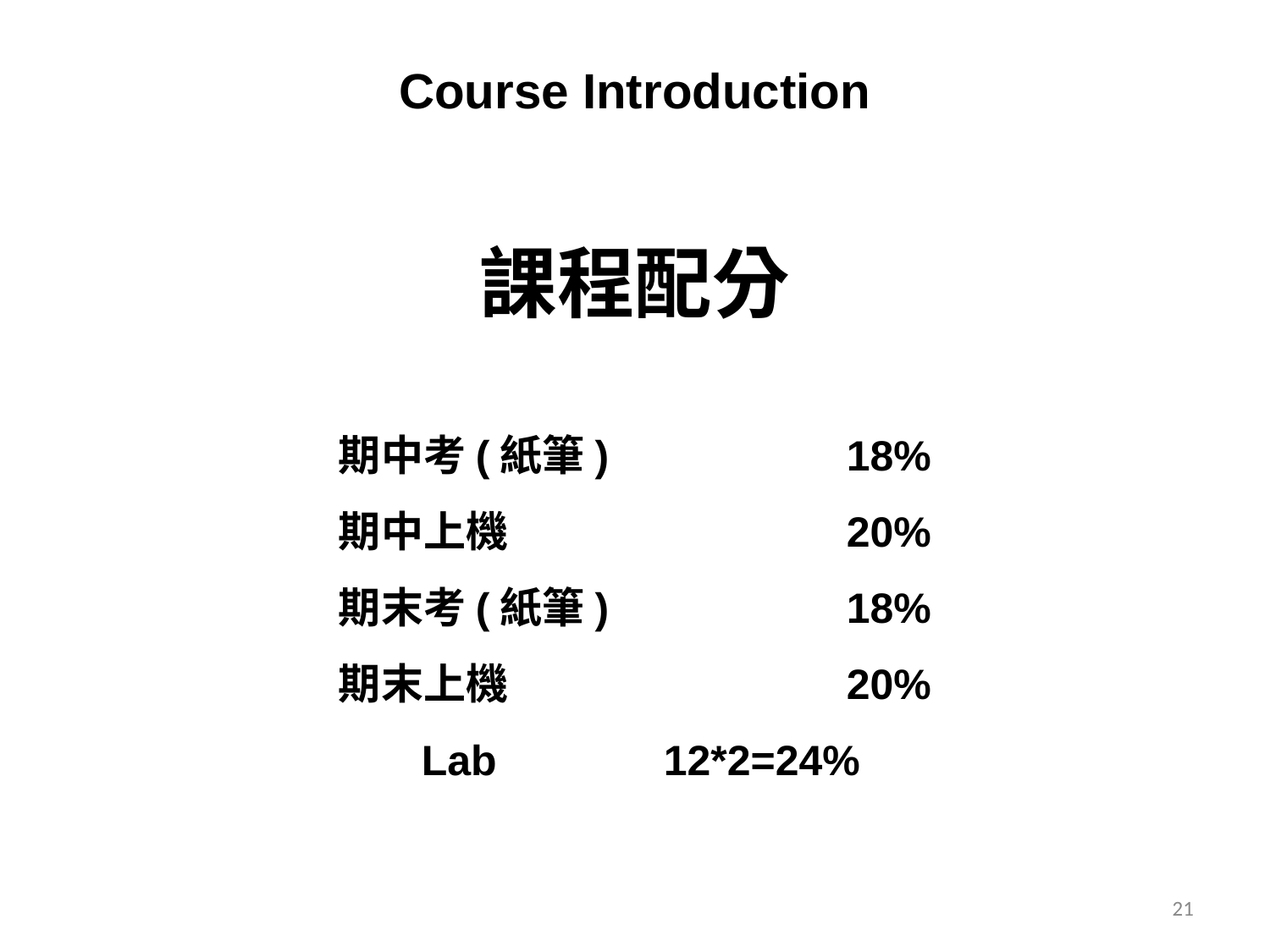

Course Introduction
課程配分

期中考(紙筆)		18%
期中上機			20%
期末考(紙筆) 		18%
期末上機			20%
 Lab   		12*2=24%
21